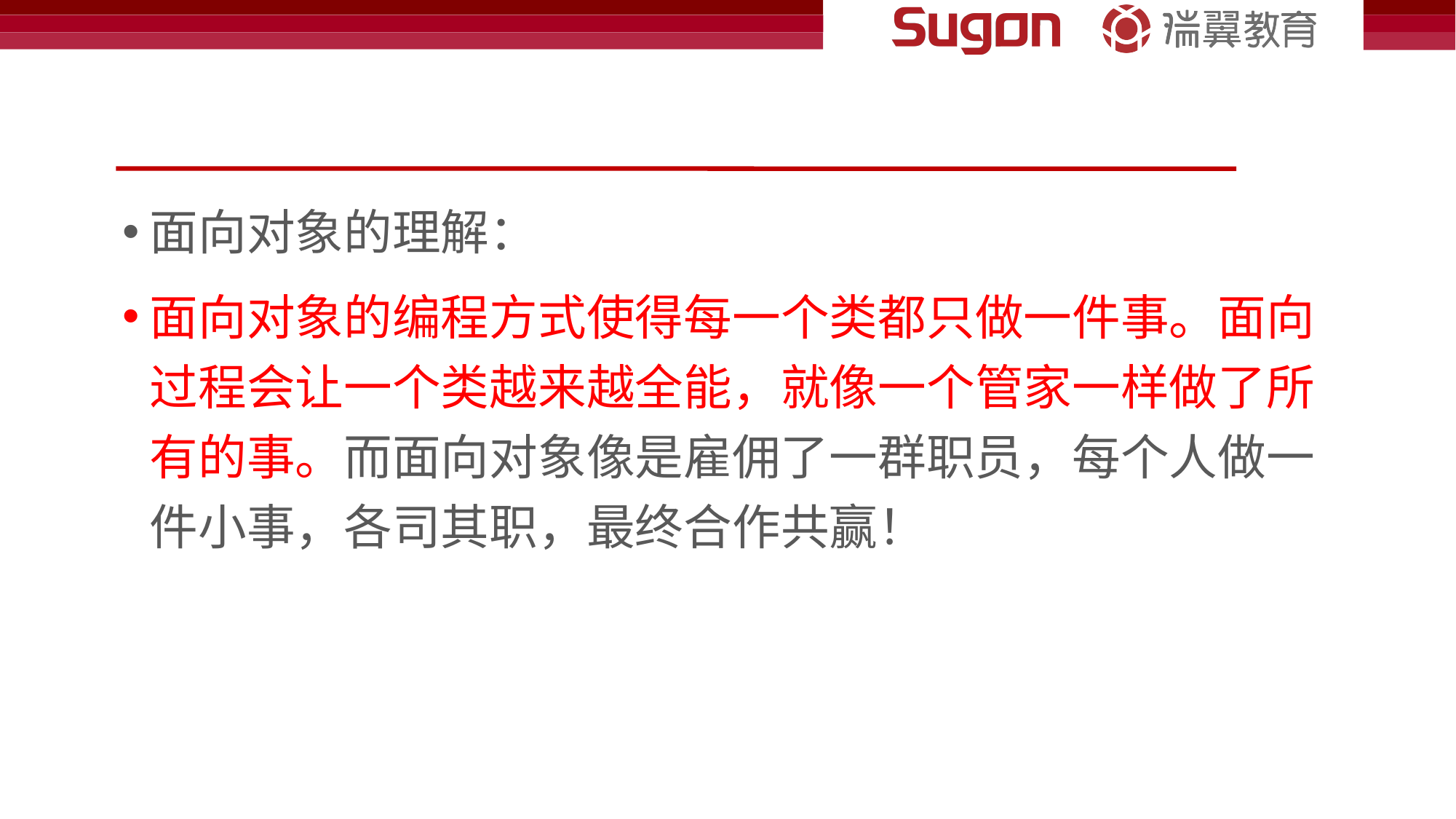

#
面向对象的理解：
面向对象的编程方式使得每一个类都只做一件事。面向过程会让一个类越来越全能，就像一个管家一样做了所有的事。而面向对象像是雇佣了一群职员，每个人做一件小事，各司其职，最终合作共赢！